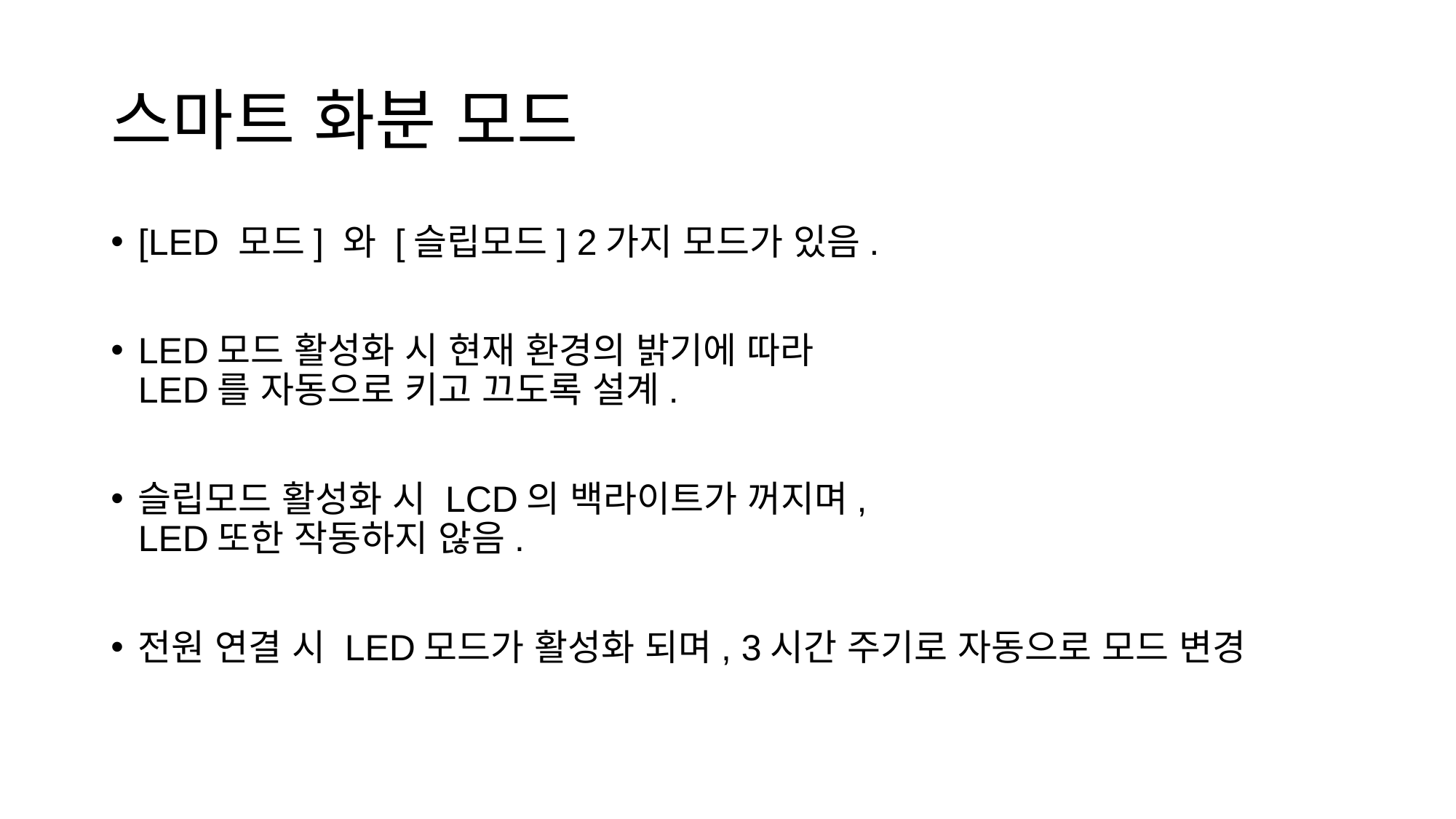

# 스마트 화분 모드
[LED 모드] 와 [슬립모드] 2가지 모드가 있음.

LED모드 활성화 시 현재 환경의 밝기에 따라
LED를 자동으로 키고 끄도록 설계.

슬립모드 활성화 시 LCD의 백라이트가 꺼지며,
LED또한 작동하지 않음.

전원 연결 시 LED모드가 활성화 되며, 3시간 주기로 자동으로 모드 변경